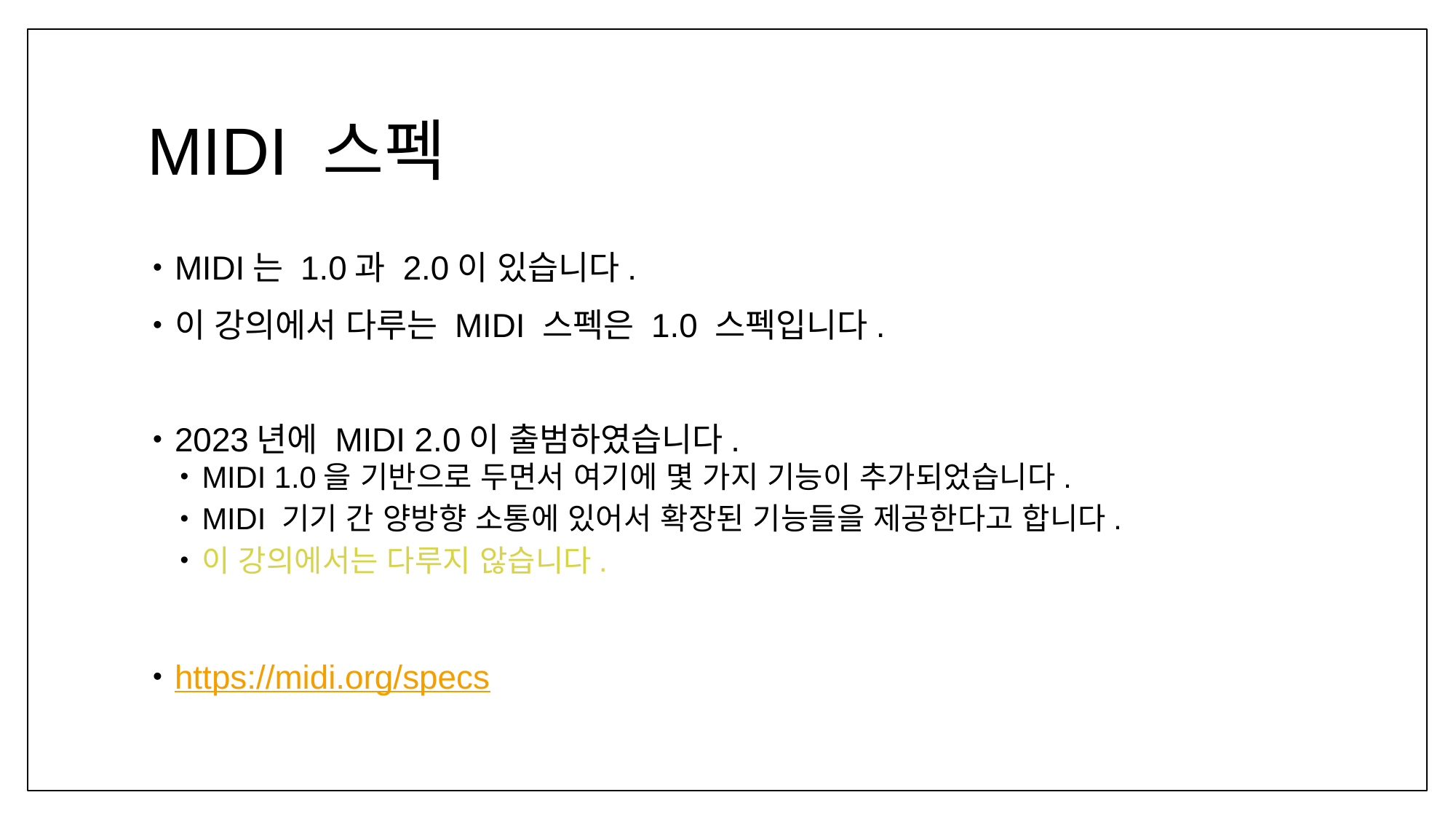

# MIDI 스펙
MIDI는 1.0과 2.0이 있습니다.
이 강의에서 다루는 MIDI 스펙은 1.0 스펙입니다.

2023년에 MIDI 2.0이 출범하였습니다.
MIDI 1.0을 기반으로 두면서 여기에 몇 가지 기능이 추가되었습니다.
MIDI 기기 간 양방향 소통에 있어서 확장된 기능들을 제공한다고 합니다.
이 강의에서는 다루지 않습니다.

https://midi.org/specs